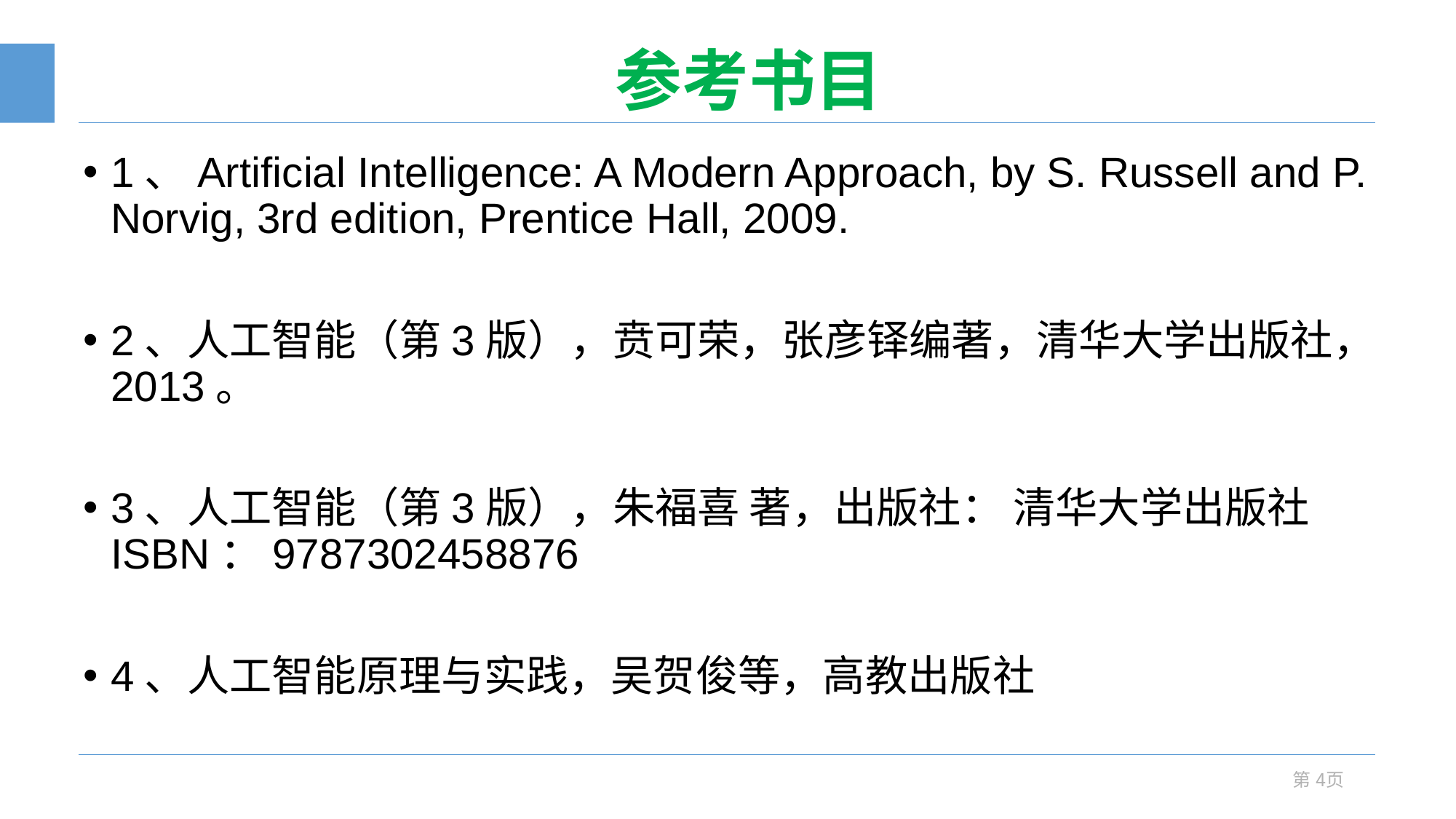

# 参考书目
1、Artificial Intelligence: A Modern Approach, by S. Russell and P. Norvig, 3rd edition, Prentice Hall, 2009.

2、人工智能（第3版），贲可荣，张彦铎编著，清华大学出版社，2013。

3、人工智能（第3版），朱福喜 著，出版社： 清华大学出版社ISBN：9787302458876

4、人工智能原理与实践，吴贺俊等，高教出版社
第4页